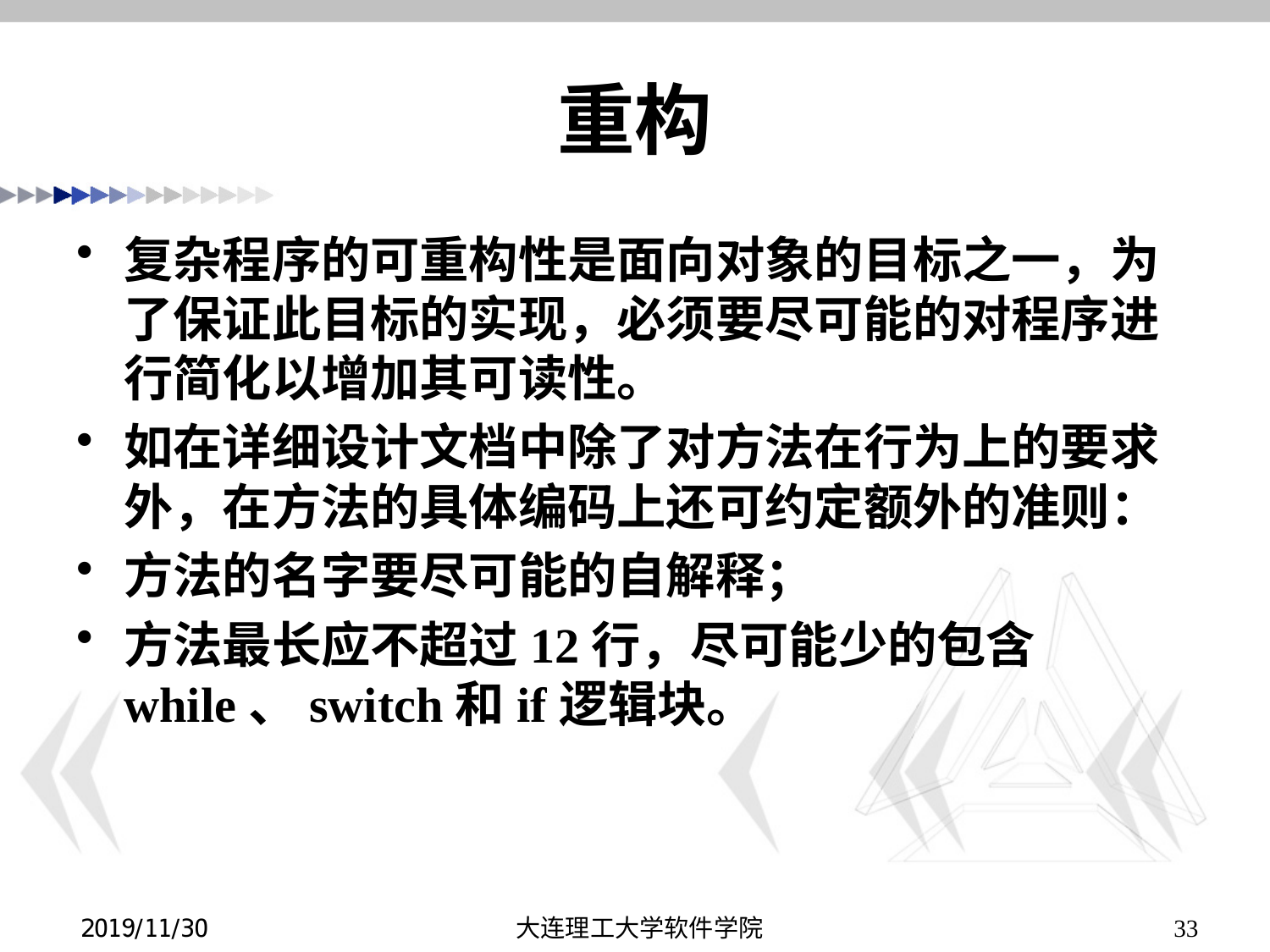

# 重构
复杂程序的可重构性是面向对象的目标之一，为了保证此目标的实现，必须要尽可能的对程序进行简化以增加其可读性。
如在详细设计文档中除了对方法在行为上的要求外，在方法的具体编码上还可约定额外的准则：
方法的名字要尽可能的自解释；
方法最长应不超过12行，尽可能少的包含while、switch和if逻辑块。

2019/11/30
大连理工大学软件学院
33